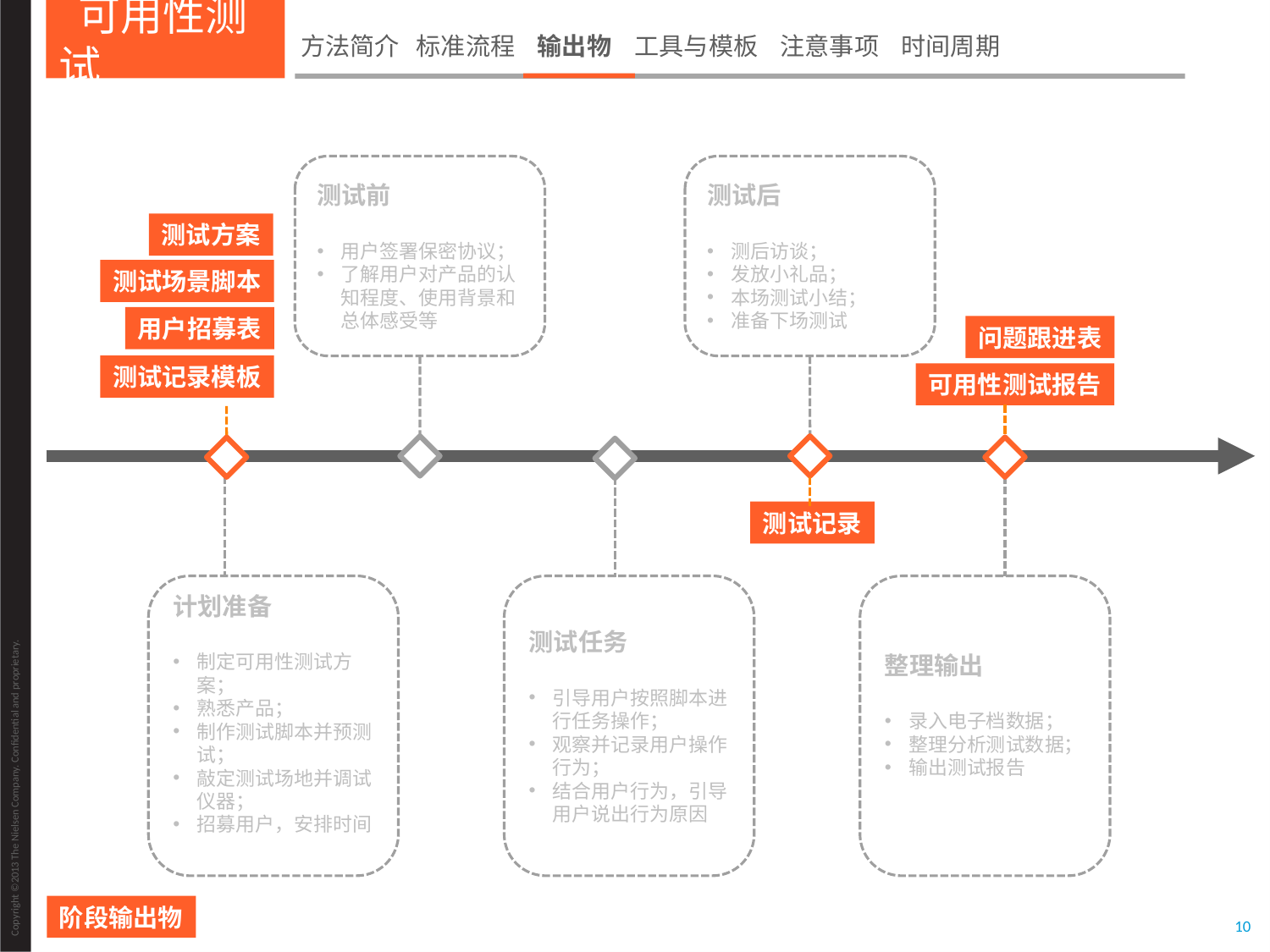

可用性测试
方法简介   标准流程    输出物    工具与模板    注意事项    时间周期

测试前

用户签署保密协议；
了解用户对产品的认知程度、使用背景和总体感受等
测试后

测后访谈；
发放小礼品；
本场测试小结；
准备下场测试
测试方案
测试场景脚本
用户招募表
问题跟进表
测试记录模板
可用性测试报告

测试记录
计划准备

制定可用性测试方案；
熟悉产品；
制作测试脚本并预测试；
敲定测试场地并调试仪器；
招募用户，安排时间

测试任务

引导用户按照脚本进行任务操作；
观察并记录用户操作行为；
结合用户行为，引导用户说出行为原因
整理输出

录入电子档数据；
整理分析测试数据；
输出测试报告

阶段输出物